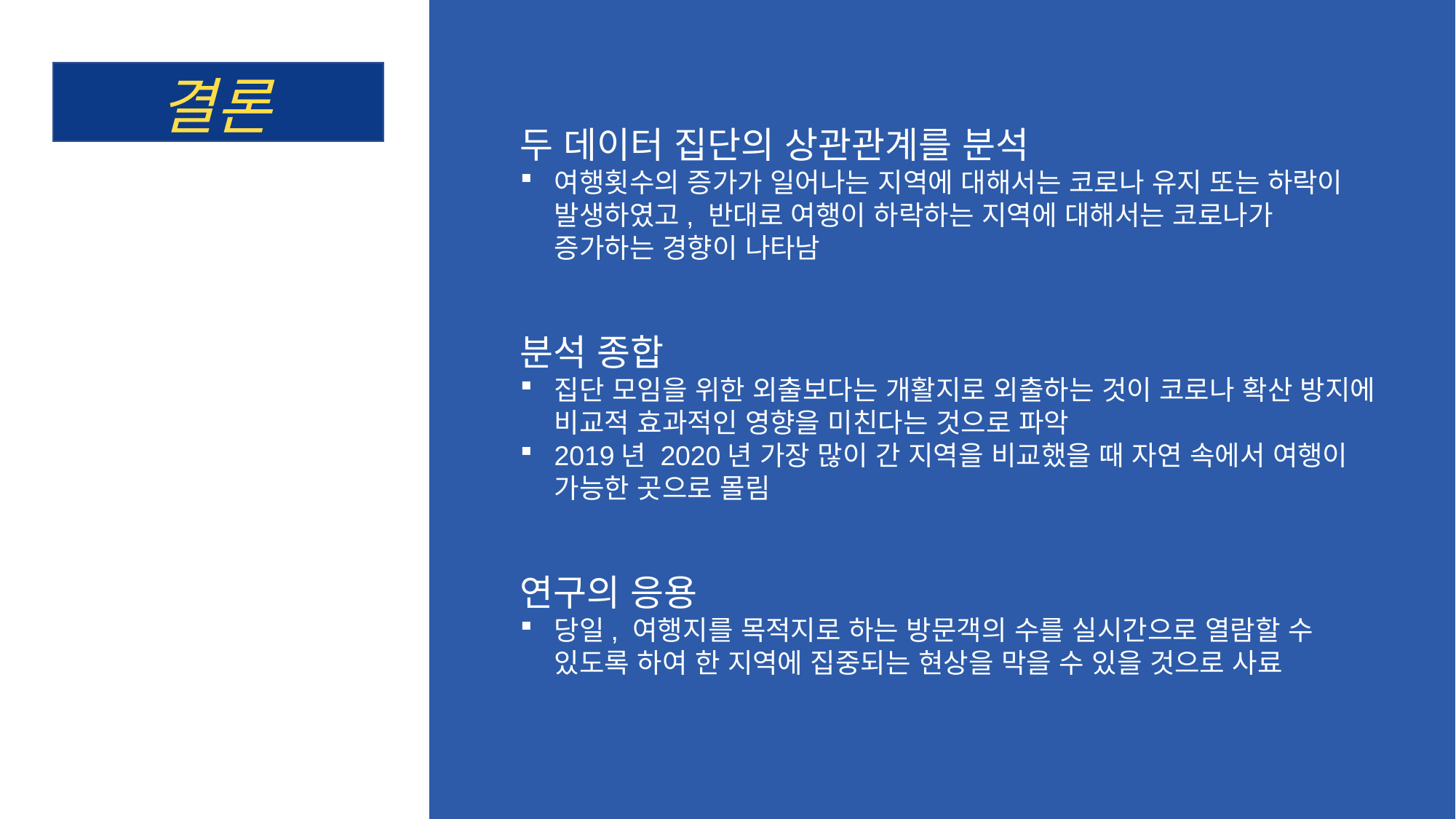

결론

두 데이터 집단의 상관관계를 분석
여행횟수의 증가가 일어나는 지역에 대해서는 코로나 유지 또는 하락이 발생하였고, 반대로 여행이 하락하는 지역에 대해서는 코로나가 증가하는 경향이 나타남

분석 종합
집단 모임을 위한 외출보다는 개활지로 외출하는 것이 코로나 확산 방지에 비교적 효과적인 영향을 미친다는 것으로 파악
2019년 2020년 가장 많이 간 지역을 비교했을 때 자연 속에서 여행이 가능한 곳으로 몰림

연구의 응용
당일, 여행지를 목적지로 하는 방문객의 수를 실시간으로 열람할 수 있도록 하여 한 지역에 집중되는 현상을 막을 수 있을 것으로 사료